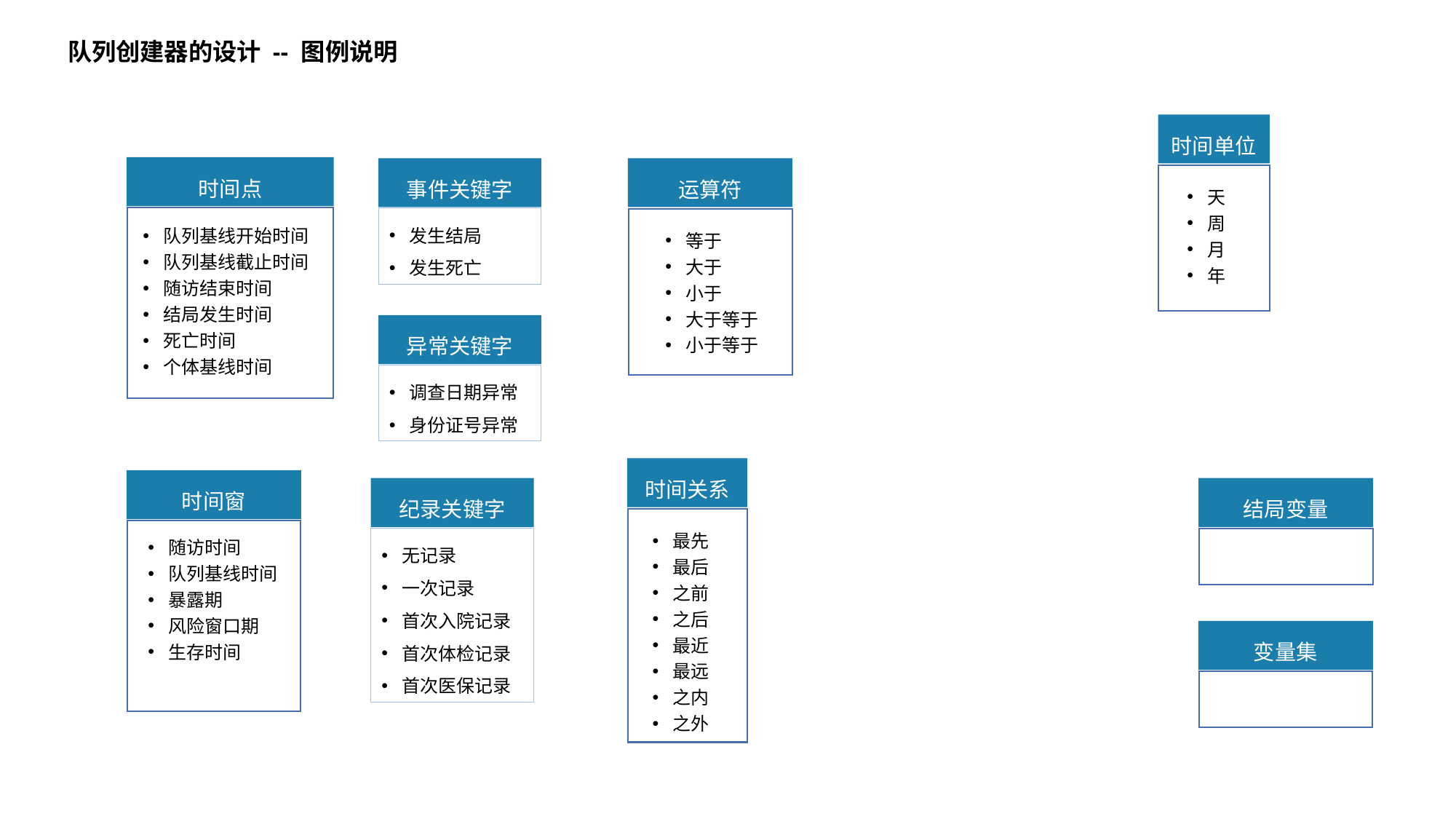

队列创建器的设计 -- 图例说明
时间单位

天
周
月
年
时间点

队列基线开始时间
队列基线截止时间
随访结束时间
结局发生时间
死亡时间
个体基线时间
事件关键字
发生结局
发生死亡
运算符

等于
大于
小于
大于等于
小于等于
异常关键字
调查日期异常
身份证号异常
时间关系

最先
最后
之前
之后
最近
最远
之内
之外
时间窗

随访时间
队列基线时间
暴露期
风险窗口期
生存时间
纪录关键字
无记录
一次记录
首次入院记录
首次体检记录
首次医保记录
结局变量

变量集